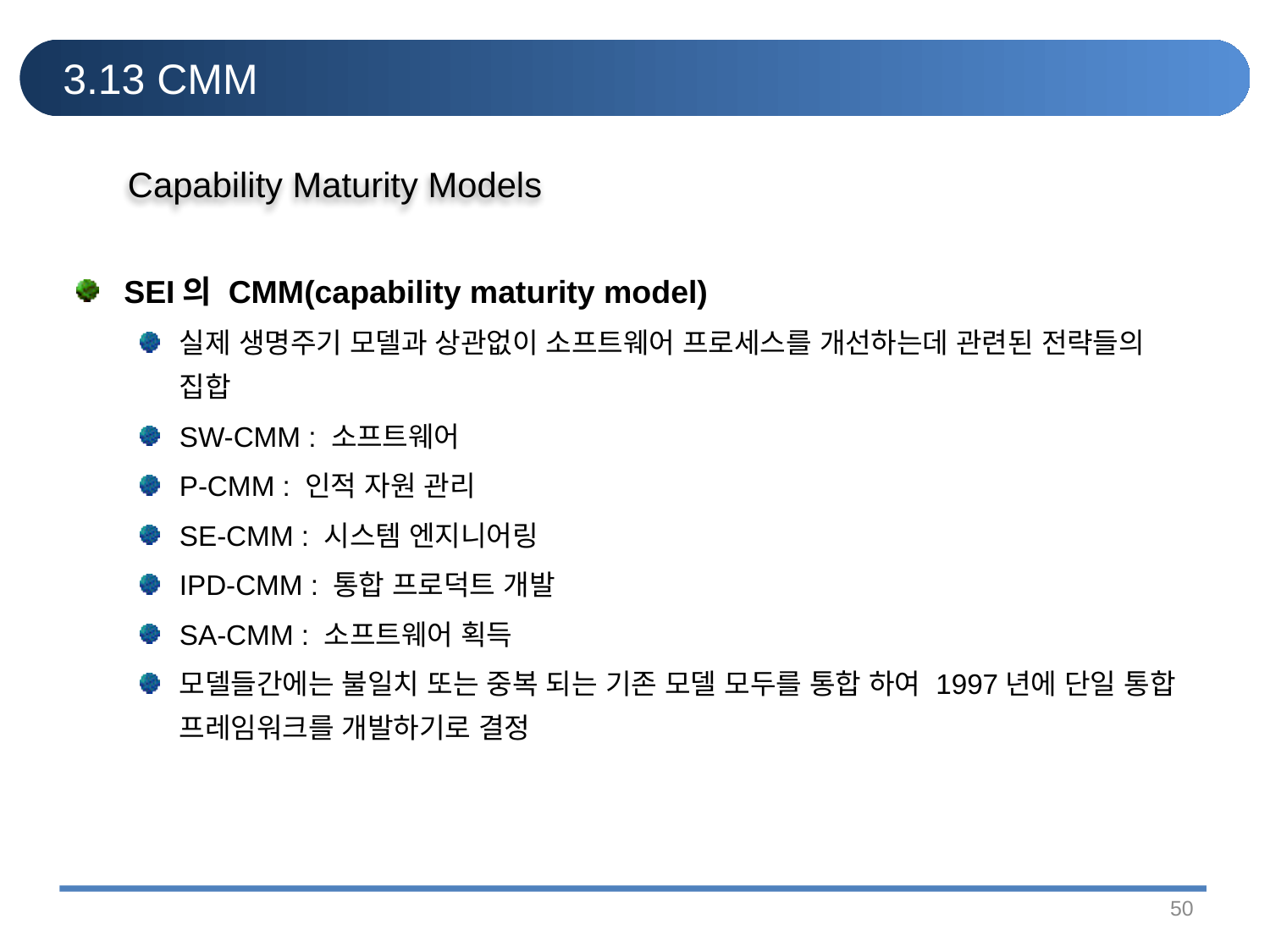

# 3.13 CMM
Capability Maturity Models
SEI의 CMM(capability maturity model)
실제 생명주기 모델과 상관없이 소프트웨어 프로세스를 개선하는데 관련된 전략들의 집합
SW-CMM : 소프트웨어
P-CMM : 인적 자원 관리
SE-CMM : 시스템 엔지니어링
IPD-CMM : 통합 프로덕트 개발
SA-CMM : 소프트웨어 획득
모델들간에는 불일치 또는 중복 되는 기존 모델 모두를 통합 하여 1997년에 단일 통합 프레임워크를 개발하기로 결정

50